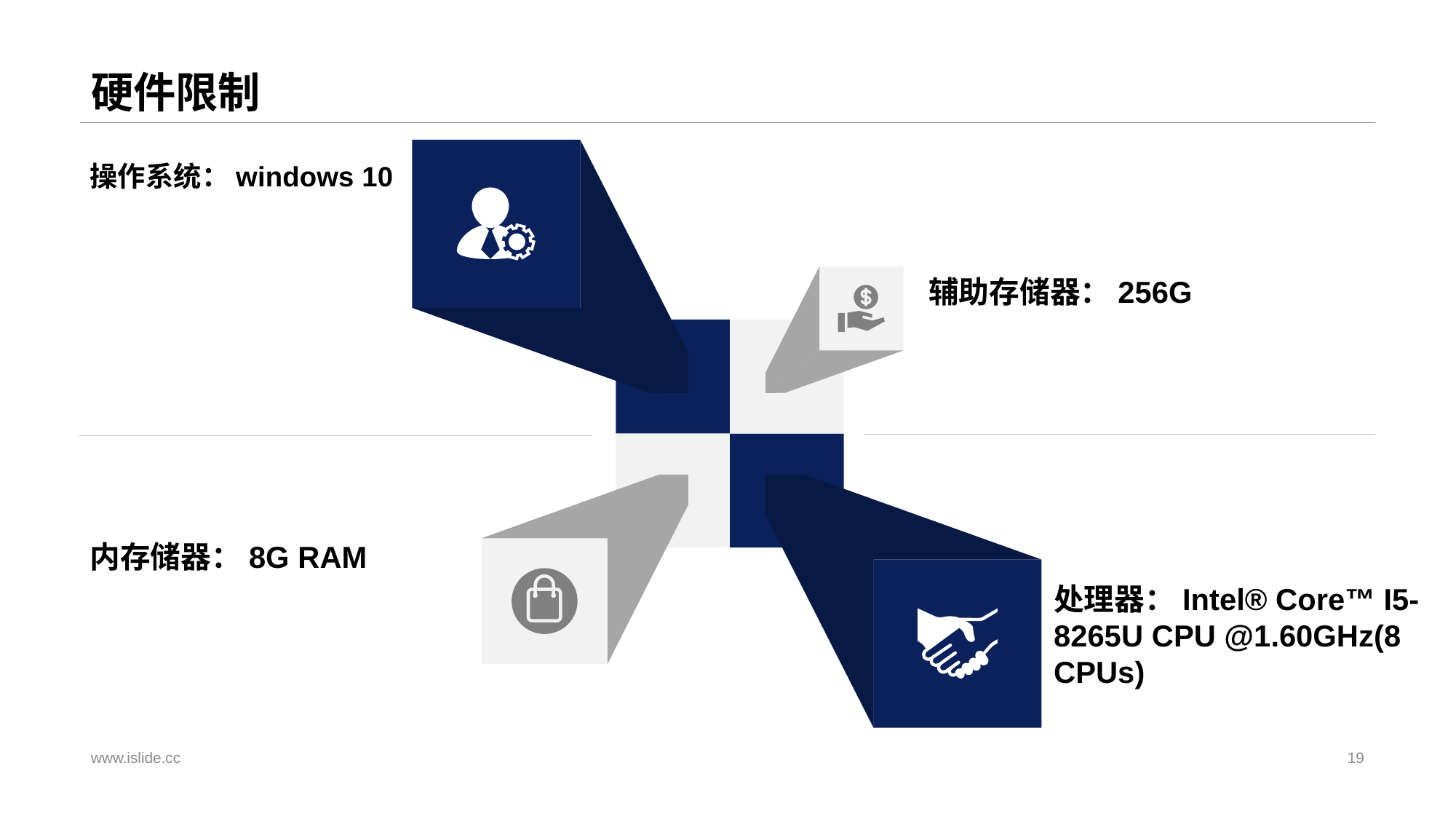

# 硬件限制

操作系统：windows 10
辅助存储器：256G
内存储器：8G RAM
处理器：Intel® Core™ I5-8265U CPU @1.60GHz(8 CPUs)
www.islide.cc
19